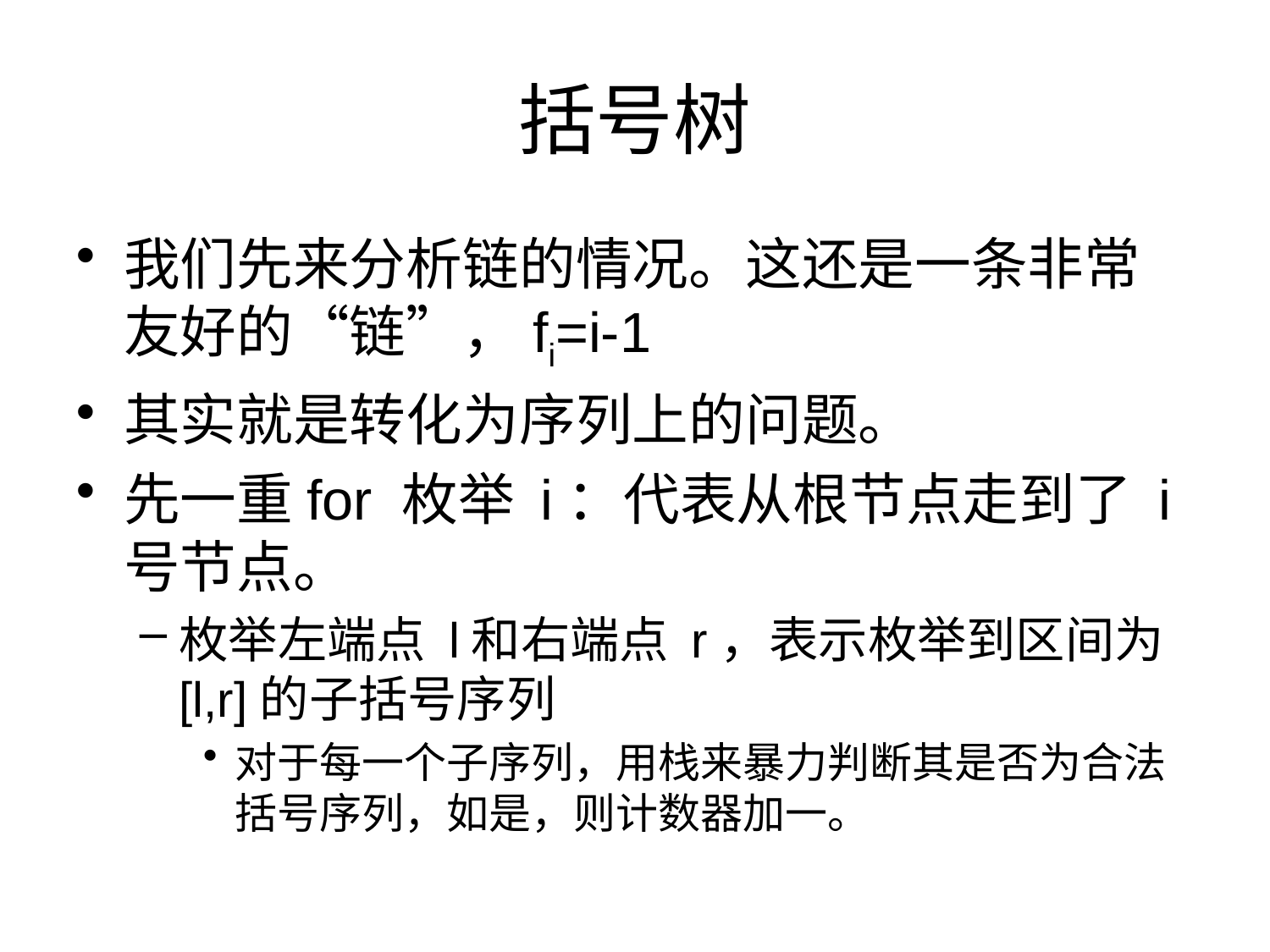

# 括号树
我们先来分析链的情况。这还是一条非常友好的“链”，fi=i-1
其实就是转化为序列上的问题。
先一重for 枚举 i：代表从根节点走到了 i 号节点。
枚举左端点 l和右端点 r，表示枚举到区间为[l,r]的子括号序列
对于每一个子序列，用栈来暴力判断其是否为合法括号序列，如是，则计数器加一。